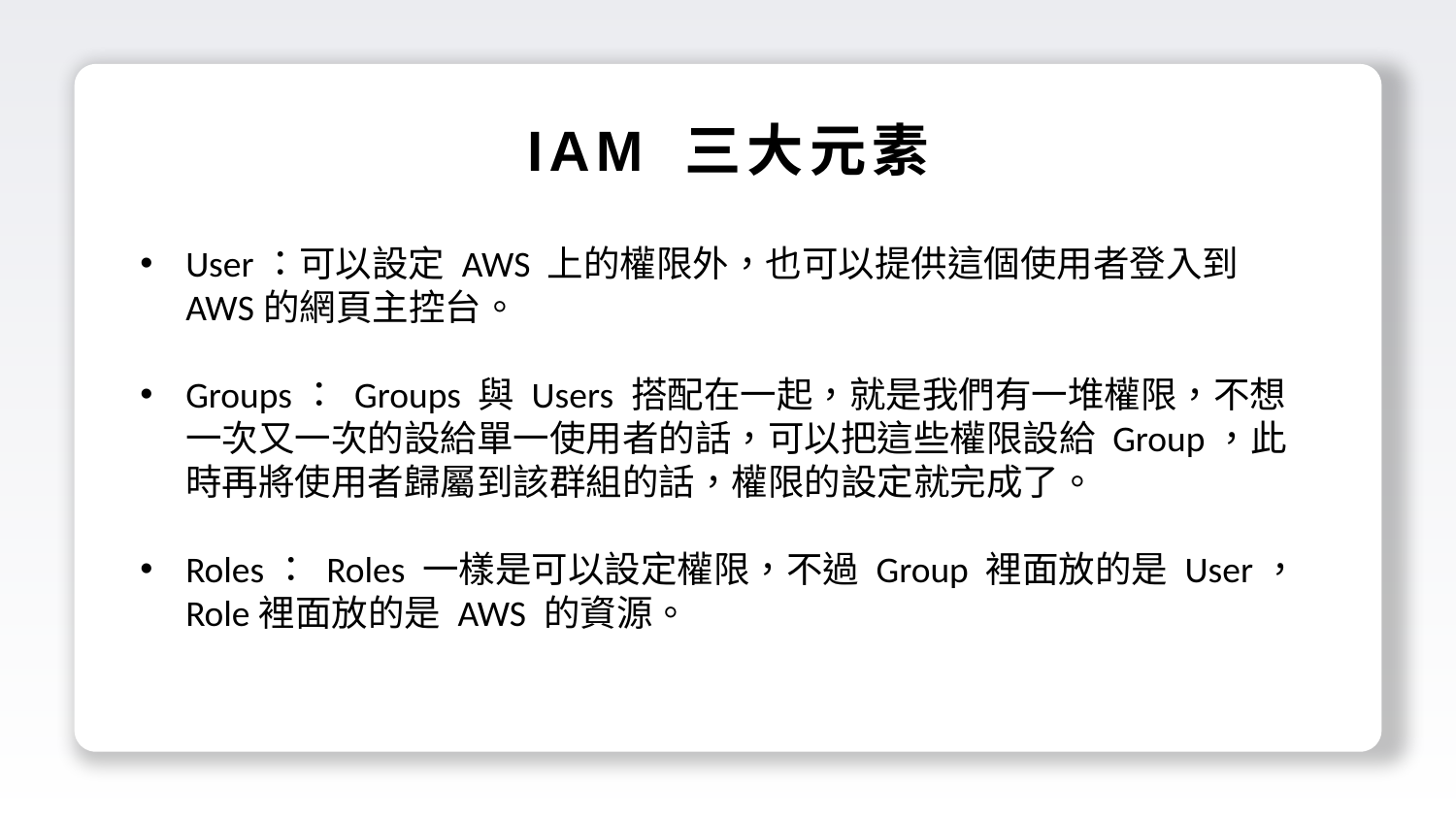

IAM 三大元素
User：可以設定 AWS 上的權限外，也可以提供這個使用者登入到 AWS的網頁主控台。

Groups： Groups 與 Users 搭配在一起，就是我們有一堆權限，不想一次又一次的設給單一使用者的話，可以把這些權限設給 Group，此時再將使用者歸屬到該群組的話，權限的設定就完成了。

Roles： Roles 一樣是可以設定權限，不過 Group 裡面放的是 User，Role裡面放的是 AWS 的資源。